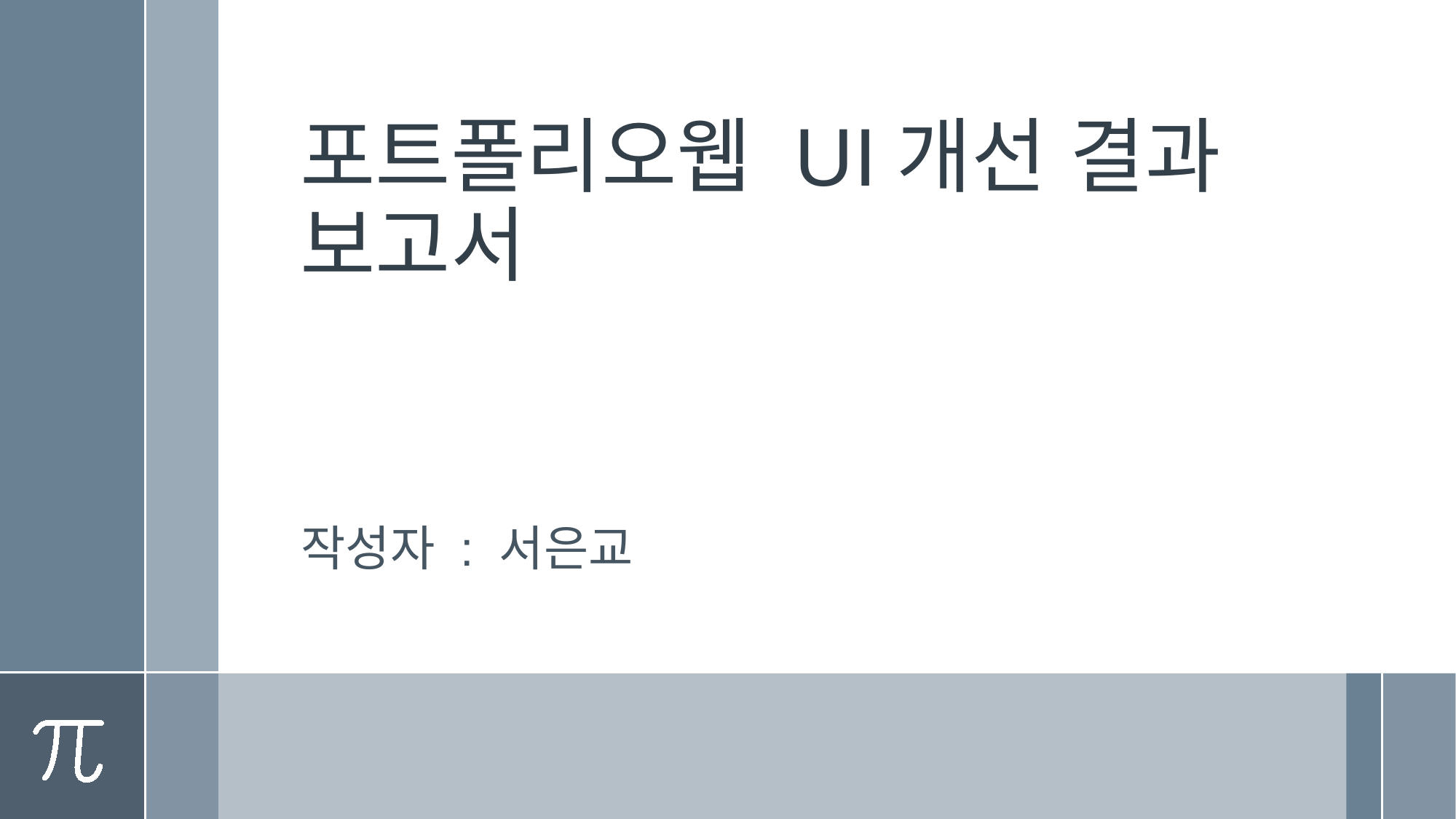

# 포트폴리오웹 UI개선 결과 보고서
작성자 : 서은교